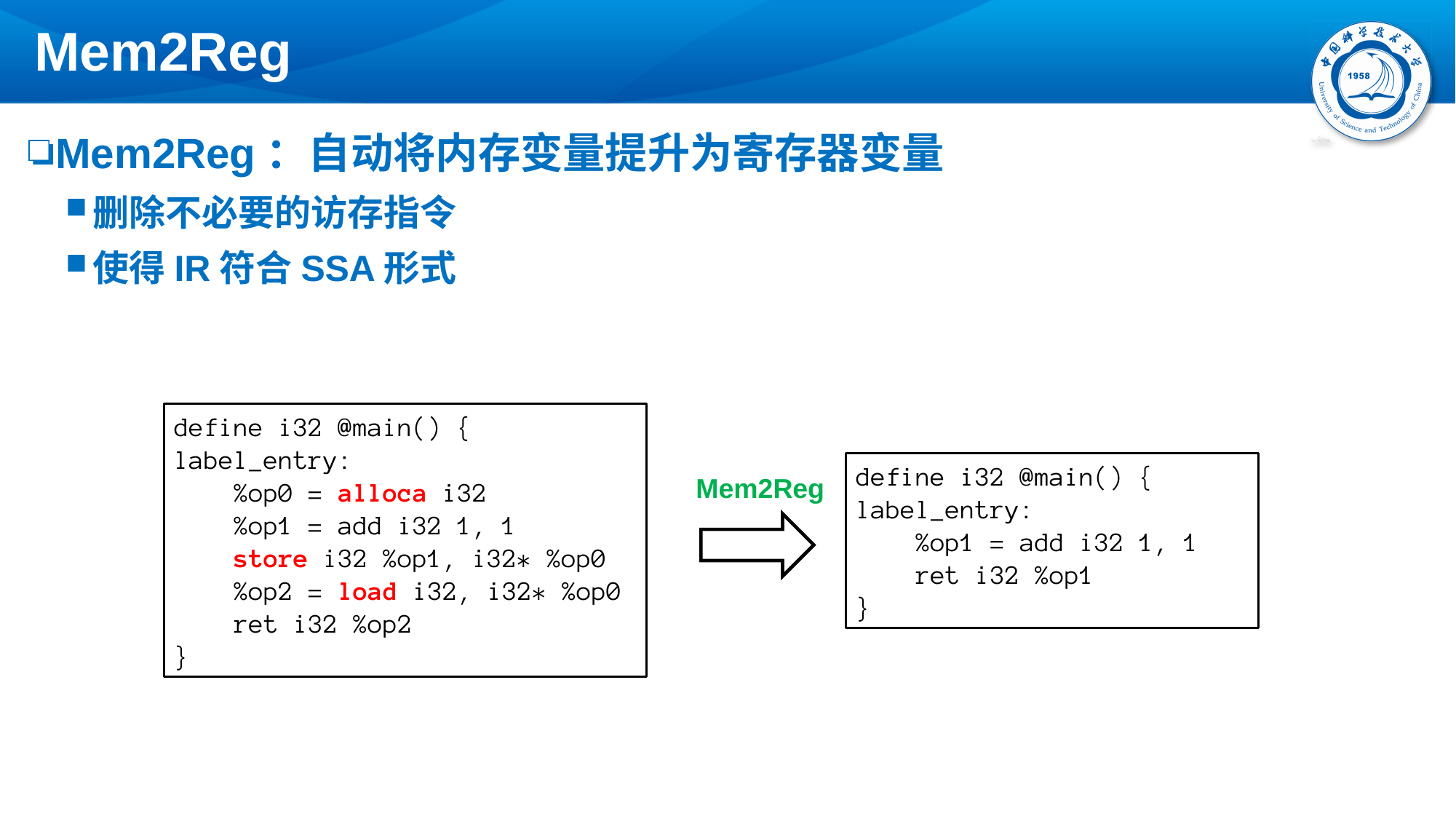

# Mem2Reg
Mem2Reg：自动将内存变量提升为寄存器变量
删除不必要的访存指令
使得IR符合SSA形式
define i32 @main() {
label_entry:
    %op0 = alloca i32
    %op1 = add i32 1, 1
    store i32 %op1, i32* %op0
    %op2 = load i32, i32* %op0
    ret i32 %op2
}
define i32 @main() {
label_entry:
    %op1 = add i32 1, 1
    ret i32 %op1
}
Mem2Reg

9